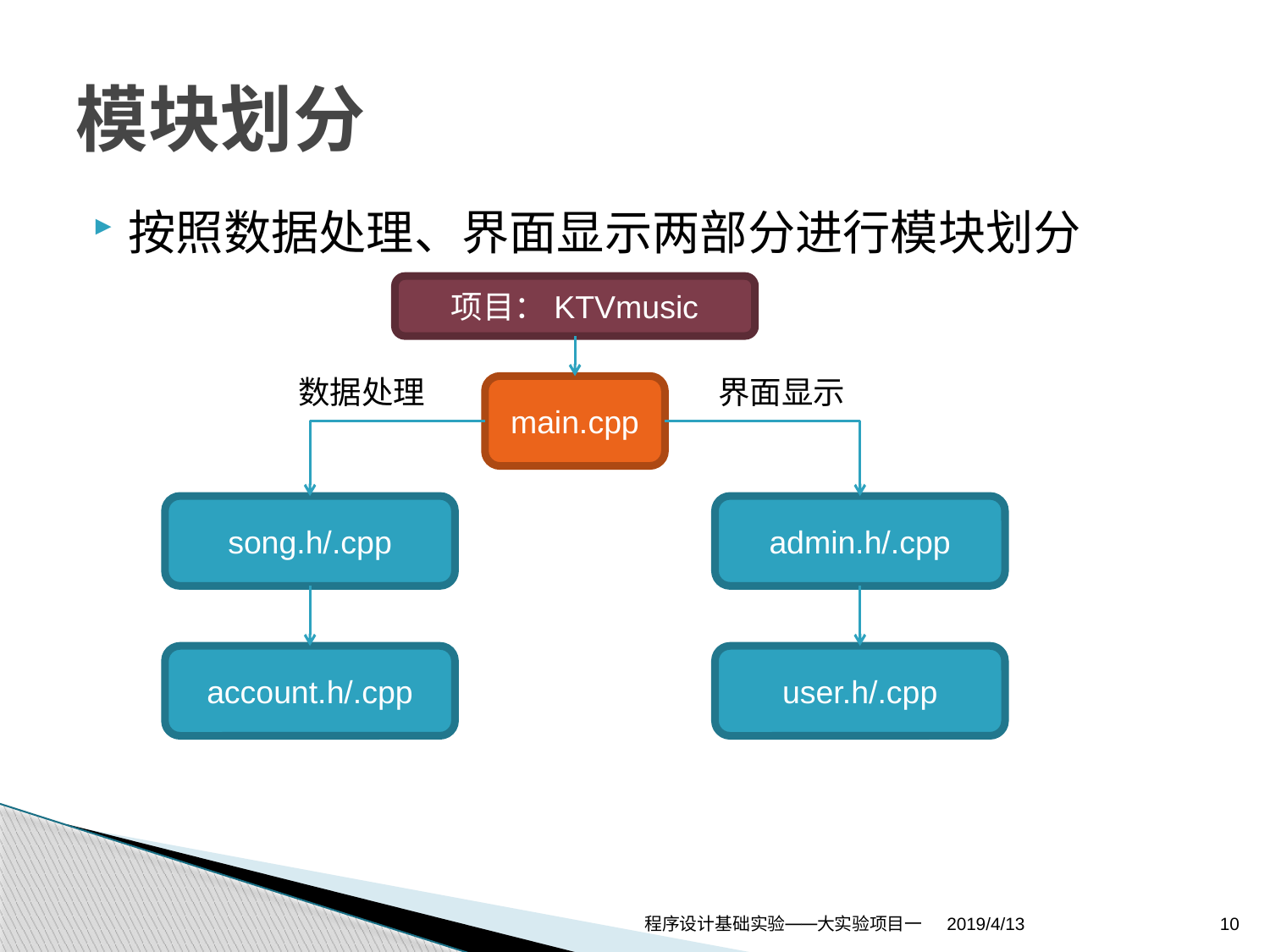

# 模块划分
按照数据处理、界面显示两部分进行模块划分
项目：KTVmusic
数据处理
界面显示
main.cpp
song.h/.cpp
admin.h/.cpp
account.h/.cpp
user.h/.cpp
程序设计基础实验——大实验项目一
2019/4/13
10